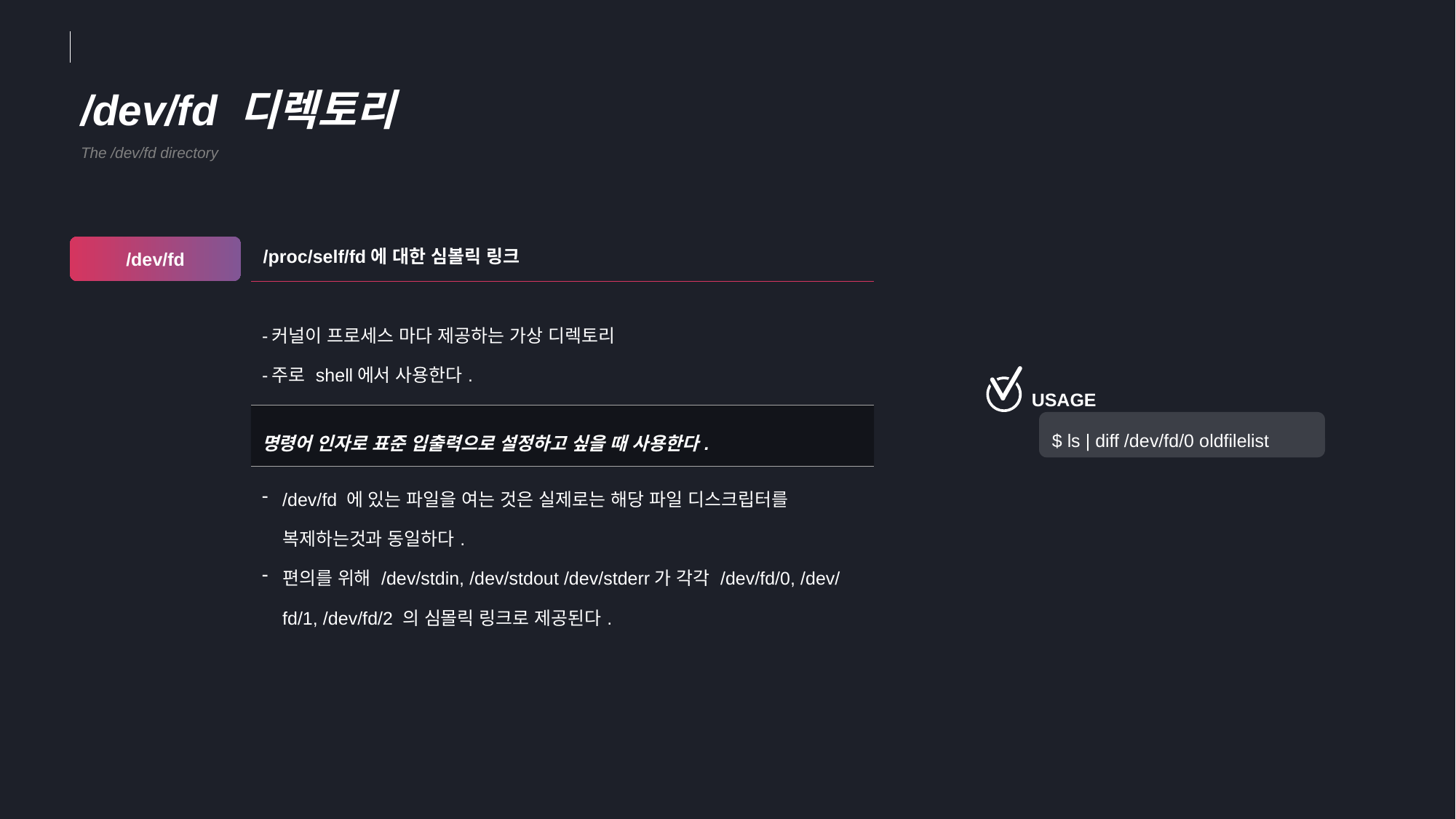

/dev/fd 디렉토리
The /dev/fd directory
/dev/fd
/proc/self/fd에 대한 심볼릭 링크
| -커널이 프로세스 마다 제공하는 가상 디렉토리 -주로 shell에서 사용한다. |
| --- |
| 명령어 인자로 표준 입출력으로 설정하고 싶을 때 사용한다. |
| /dev/fd 에 있는 파일을 여는 것은 실제로는 해당 파일 디스크립터를 복제하는것과 동일하다. 편의를 위해 /dev/stdin, /dev/stdout /dev/stderr가 각각 /dev/fd/0, /dev/fd/1, /dev/fd/2 의 심몰릭 링크로 제공된다. |

USAGE
$ ls | diff /dev/fd/0 oldfilelist